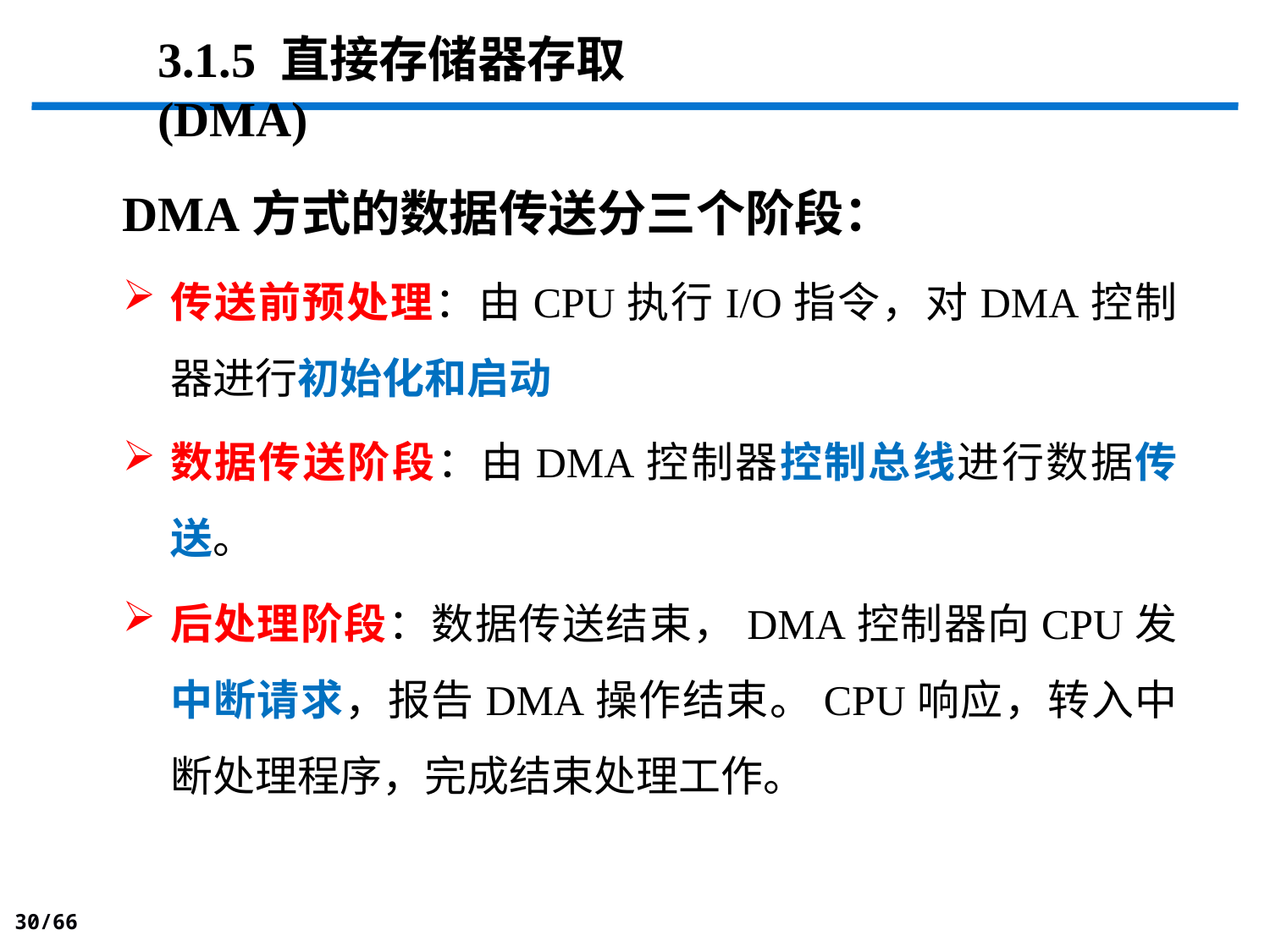

3.1.5 直接存储器存取(DMA)
DMA方式的数据传送分三个阶段：
传送前预处理：由CPU执行I/O指令，对DMA控制器进行初始化和启动
数据传送阶段：由DMA控制器控制总线进行数据传送。
后处理阶段：数据传送结束，DMA控制器向CPU发中断请求，报告DMA操作结束。CPU响应，转入中断处理程序，完成结束处理工作。